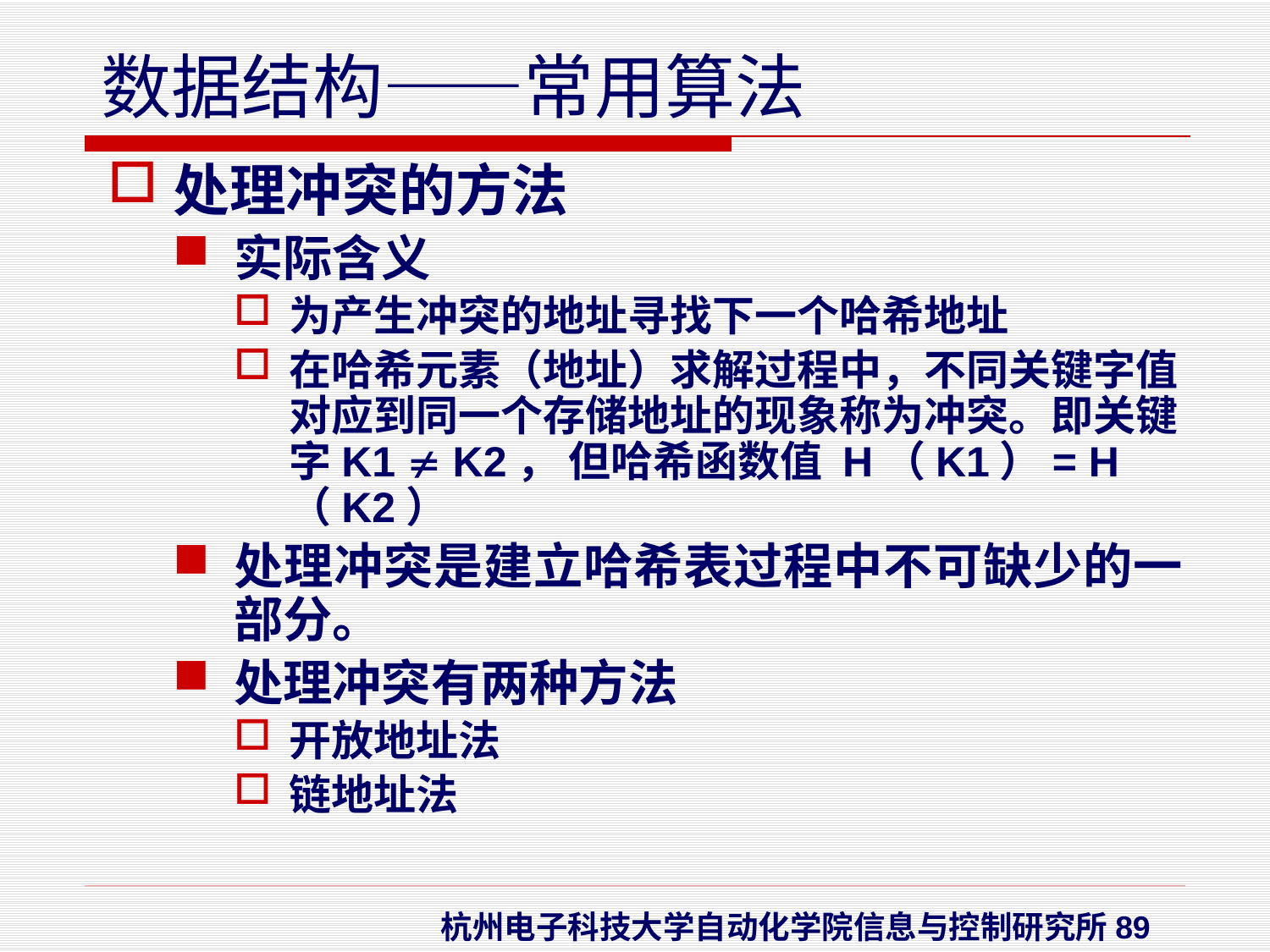

处理冲突的方法
实际含义
为产生冲突的地址寻找下一个哈希地址
在哈希元素（地址）求解过程中，不同关键字值对应到同一个存储地址的现象称为冲突。即关键字K1 ≠ K2， 但哈希函数值 H（K1）= H（K2）
处理冲突是建立哈希表过程中不可缺少的一部分。
处理冲突有两种方法
开放地址法
链地址法